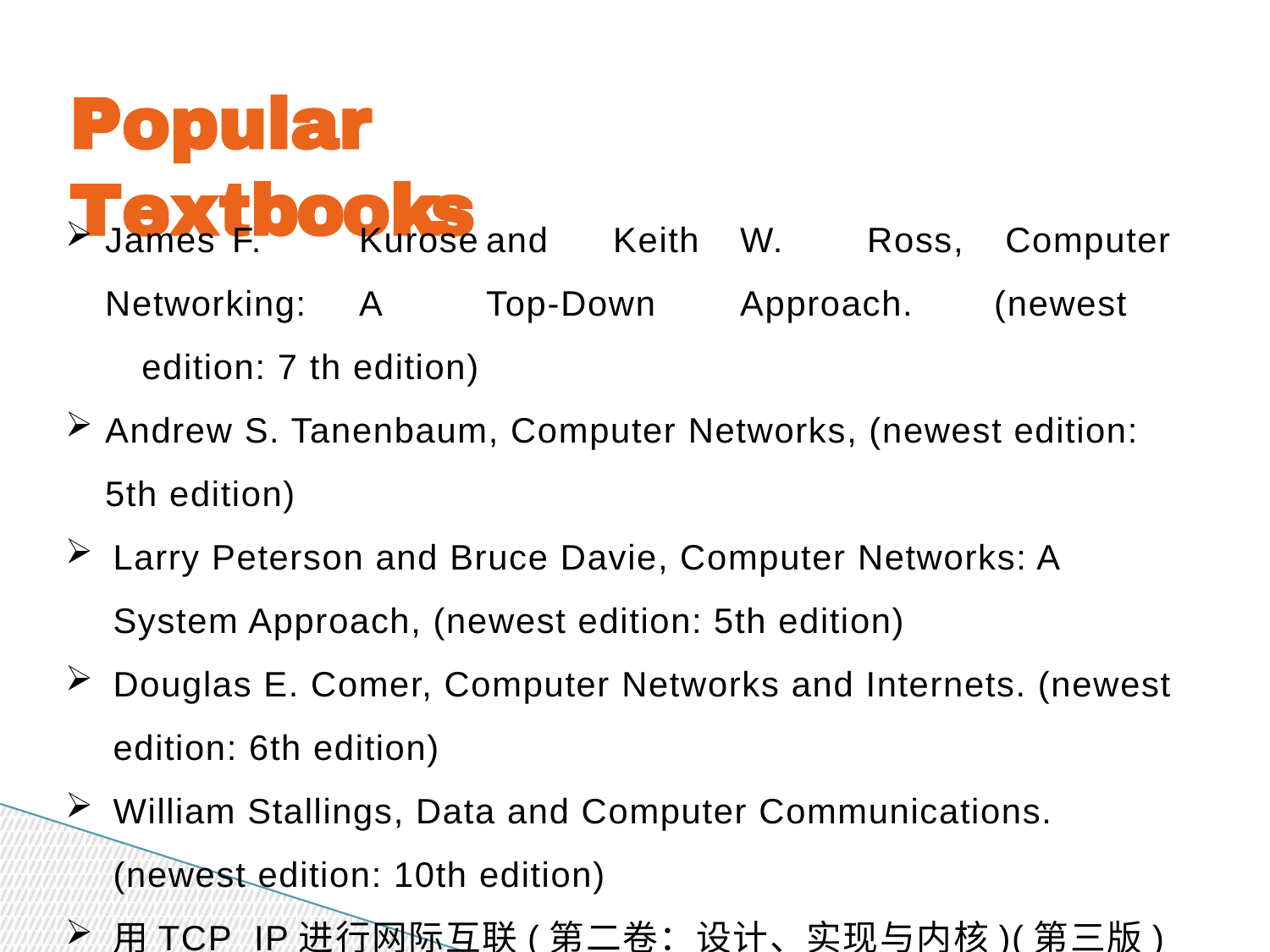

Popular	Textbooks
James	F.	Kurose	and	Keith	W.	Ross,	 Computer Networking:	A	Top-Down	Approach.	(newest	edition: 7 th edition)
Andrew S. Tanenbaum, Computer Networks, (newest edition: 5th edition)
Larry Peterson and Bruce Davie, Computer Networks: A System Approach, (newest edition: 5th edition)
Douglas E. Comer, Computer Networks and Internets. (newest edition: 6th edition)
William Stallings, Data and Computer Communications. (newest edition: 10th edition)
用TCP_IP进行网际互联(第二卷：设计、实现与内核)(第三版)